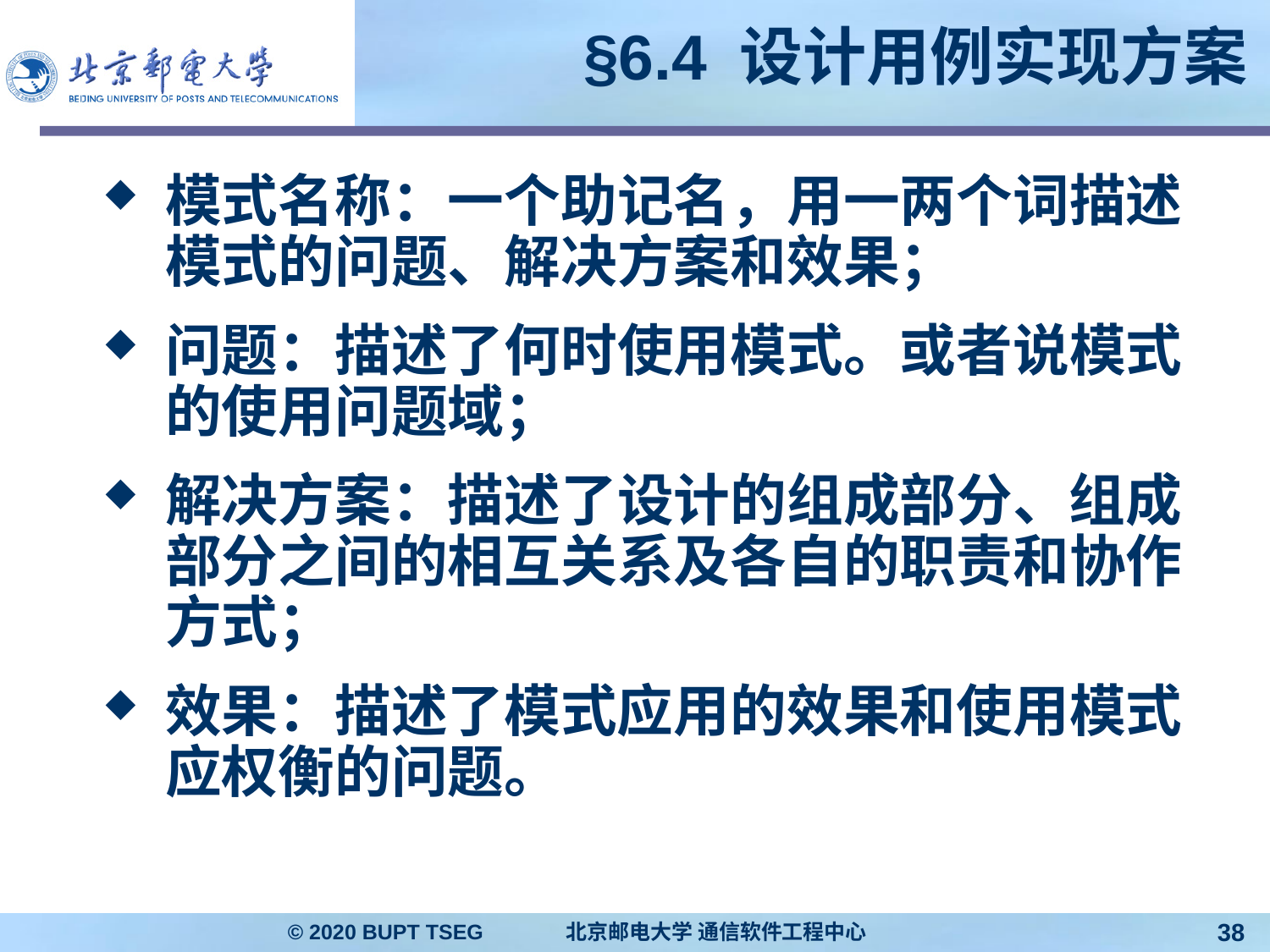

# §6.4 设计用例实现方案
模式名称：一个助记名，用一两个词描述模式的问题、解决方案和效果；
问题：描述了何时使用模式。或者说模式的使用问题域；
解决方案：描述了设计的组成部分、组成部分之间的相互关系及各自的职责和协作方式；
效果：描述了模式应用的效果和使用模式应权衡的问题。
© 2020 BUPT TSEG             北京邮电大学 通信软件工程中心